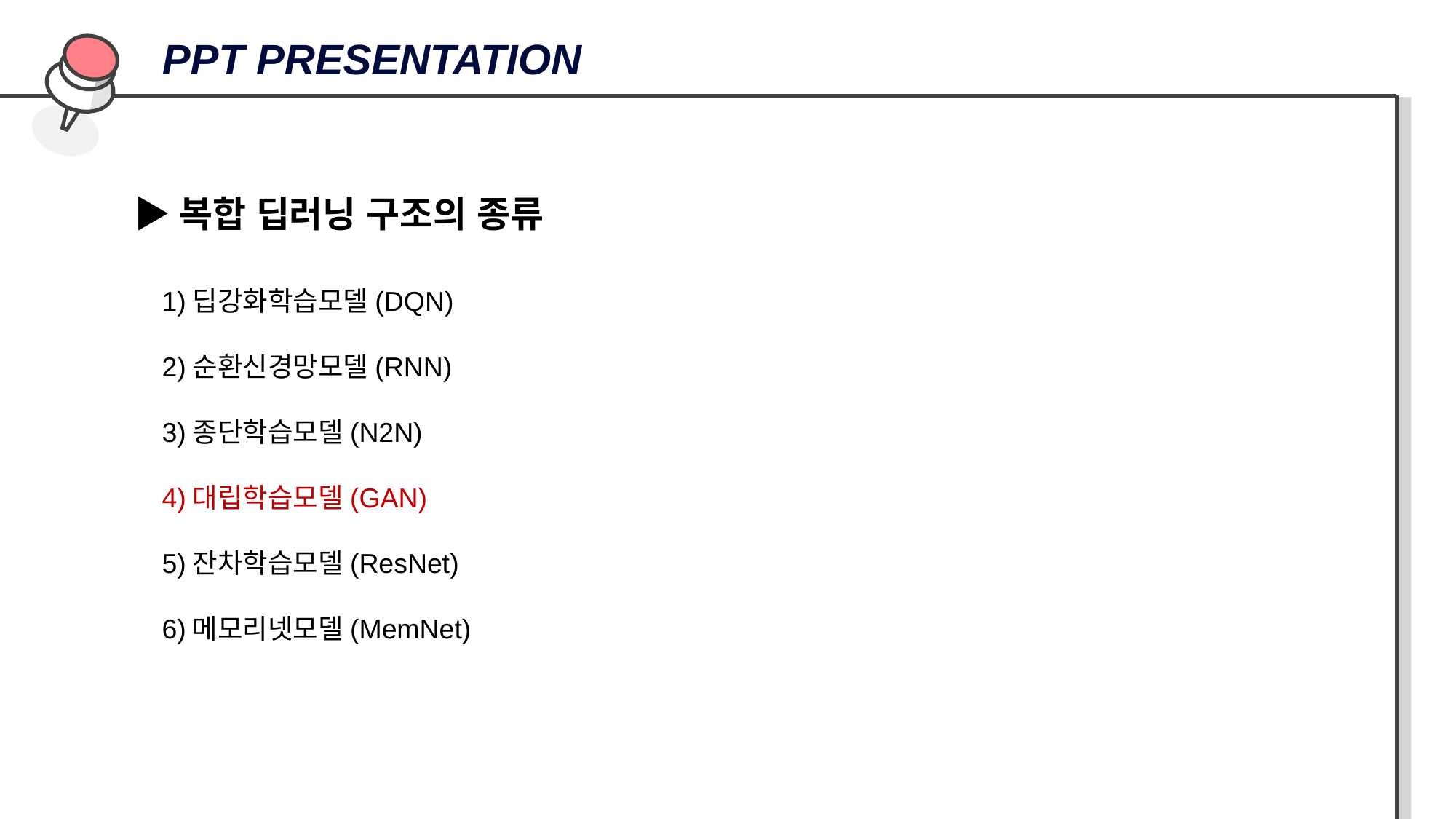

PPT PRESENTATION

▶복합 딥러닝 구조의 종류

1)딥강화학습모델(DQN)
2)순환신경망모델(RNN)
3)종단학습모델(N2N)
4)대립학습모델(GAN)
5)잔차학습모델(ResNet)
6)메모리넷모델(MemNet)